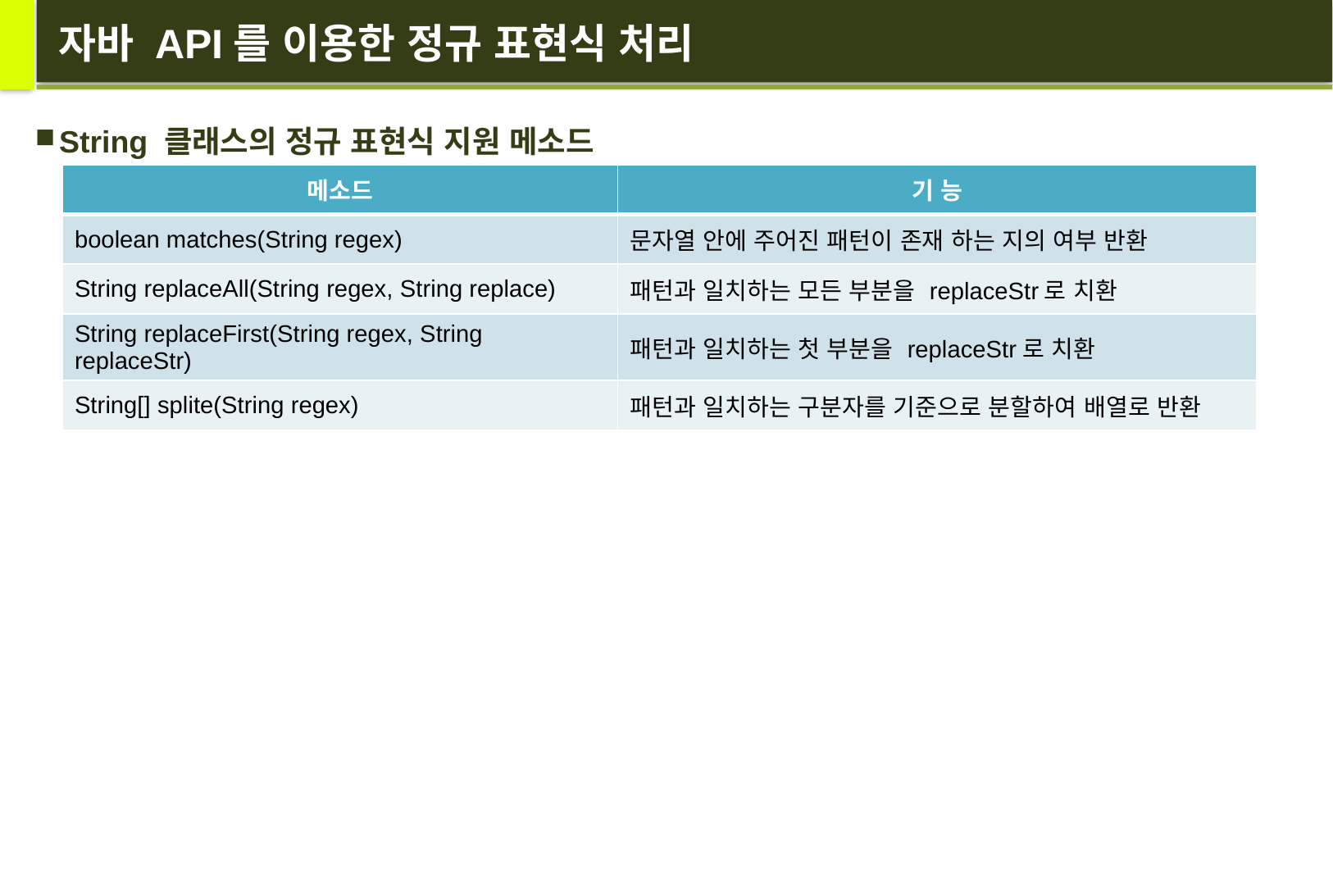

# 자바 API를 이용한 정규 표현식 처리
String 클래스의 정규 표현식 지원 메소드
| 메소드 | 기 능 |
| --- | --- |
| boolean matches(String regex) | 문자열 안에 주어진 패턴이 존재 하는 지의 여부 반환 |
| String replaceAll(String regex, String replace) | 패턴과 일치하는 모든 부분을 replaceStr로 치환 |
| String replaceFirst(String regex, String replaceStr) | 패턴과 일치하는 첫 부분을 replaceStr로 치환 |
| String[] splite(String regex) | 패턴과 일치하는 구분자를 기준으로 분할하여 배열로 반환 |